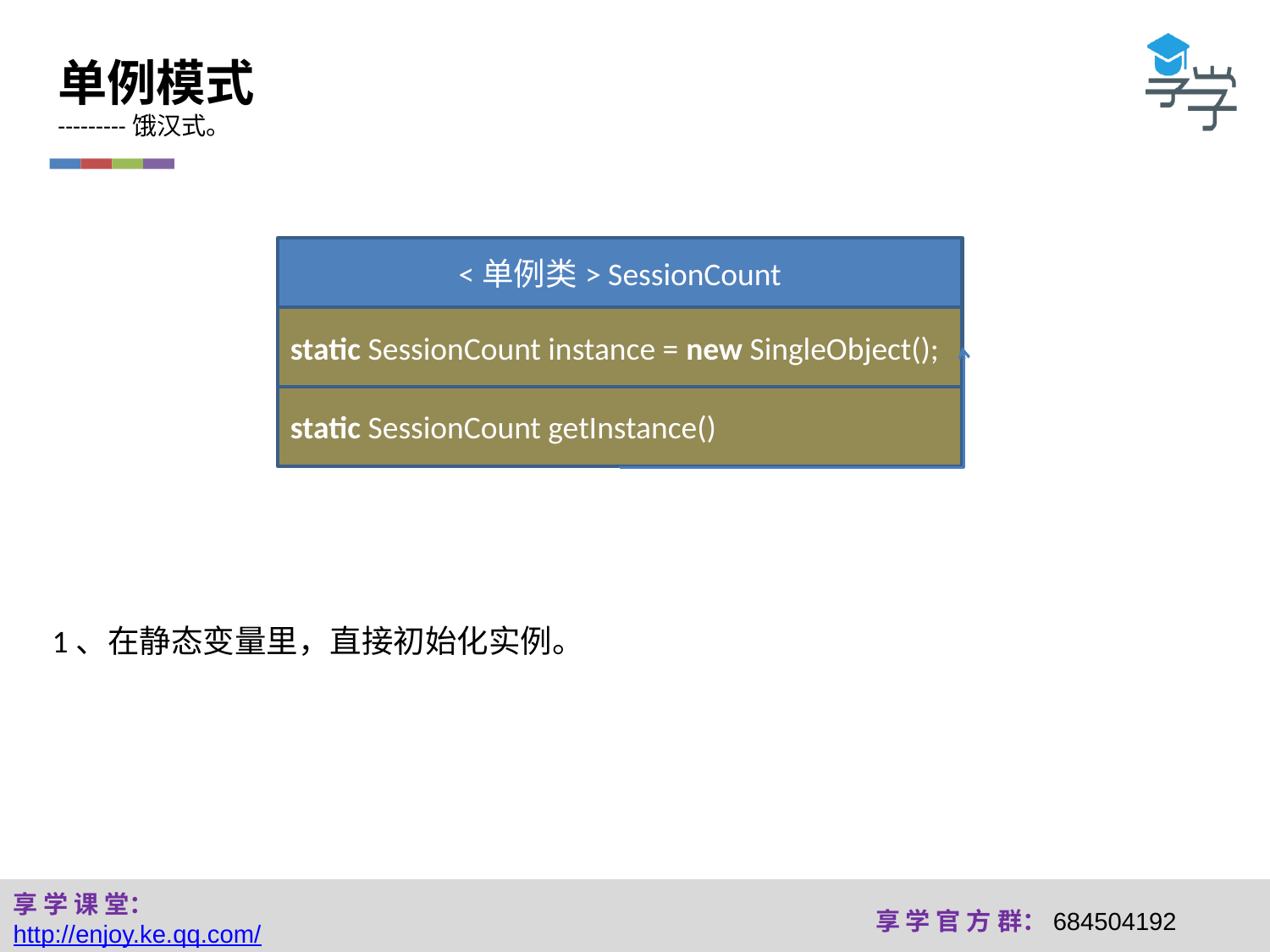

单例模式
---------饿汉式。

<单例类> SessionCount
static SessionCount instance = new SingleObject();
static SessionCount getInstance()
1、在静态变量里，直接初始化实例。